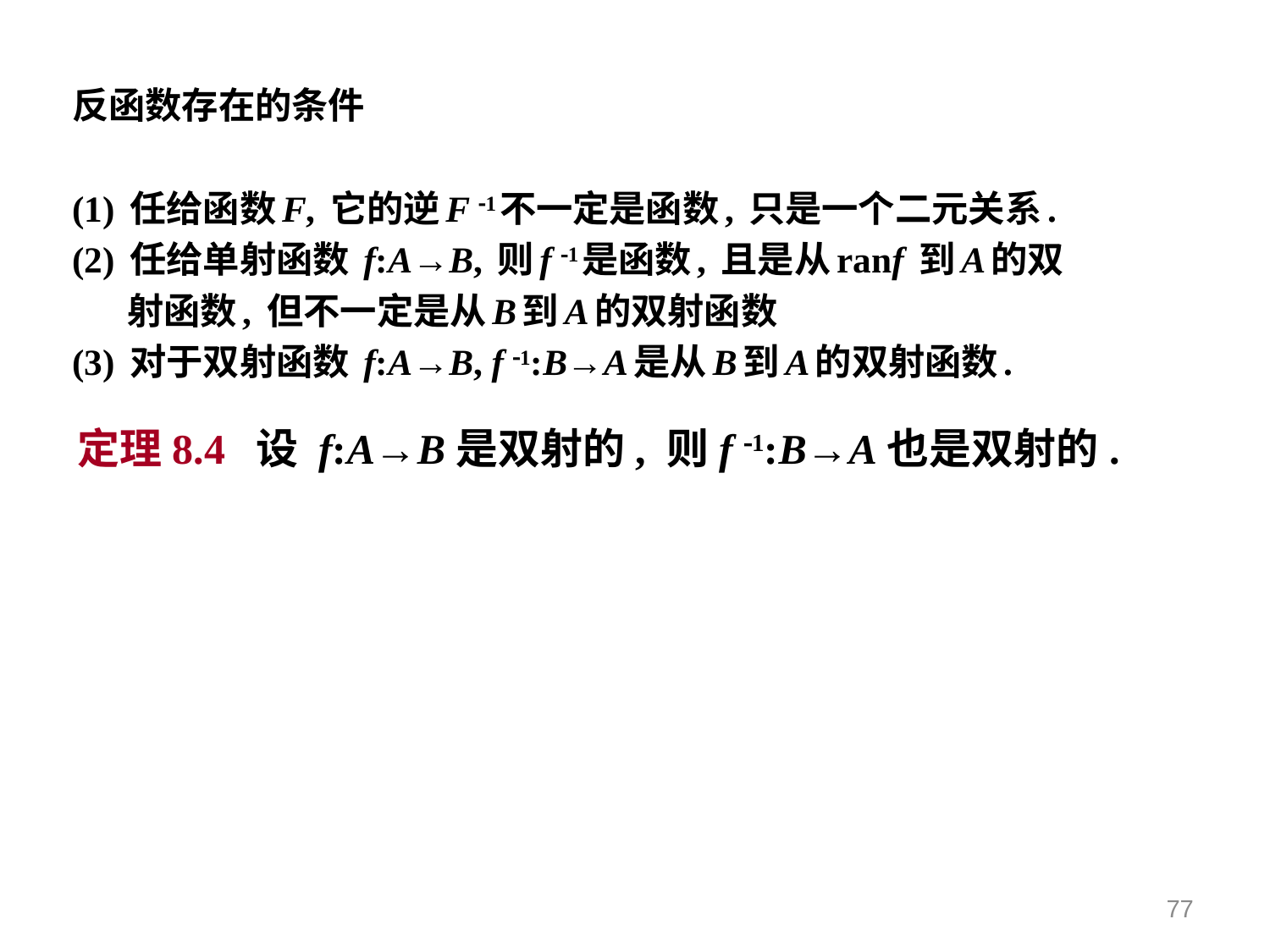

反函数存在的条件

(1) 任给函数F, 它的逆F −1不一定是函数, 只是一个二元关系.
(2) 任给单射函数 f:A→B, 则f −1是函数, 且是从ranf 到A的双
      射函数, 但不一定是从B到A的双射函数
(3) 对于双射函数 f:A→B, f −1:B→A是从B到A的双射函数.
定理8.4  设 f:A→B是双射的, 则f −1:B→A也是双射的.
77